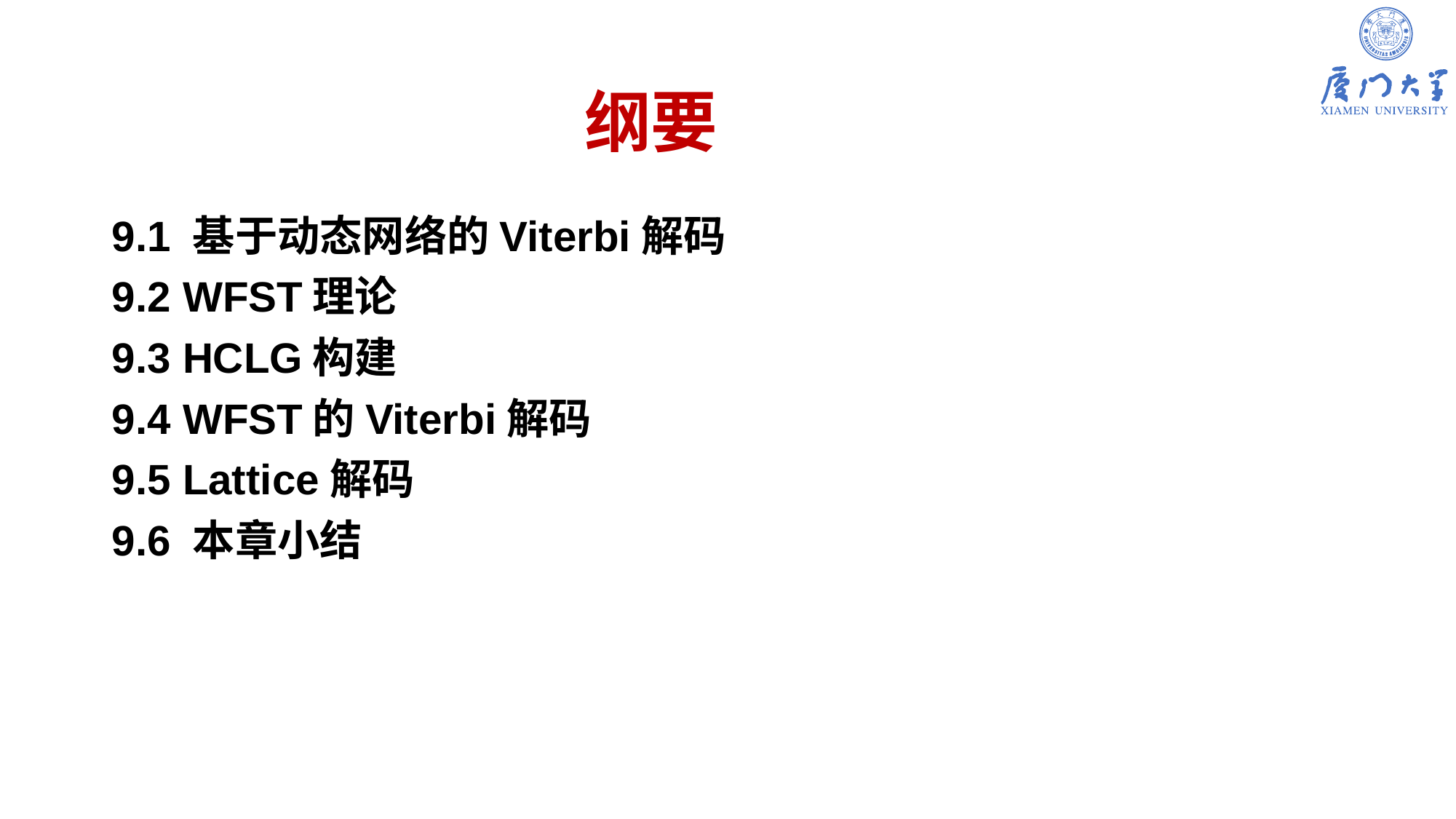

# 纲要
9.1 基于动态网络的Viterbi解码
9.2 WFST理论
9.3 HCLG构建
9.4 WFST的Viterbi解码
9.5 Lattice解码
9.6 本章小结